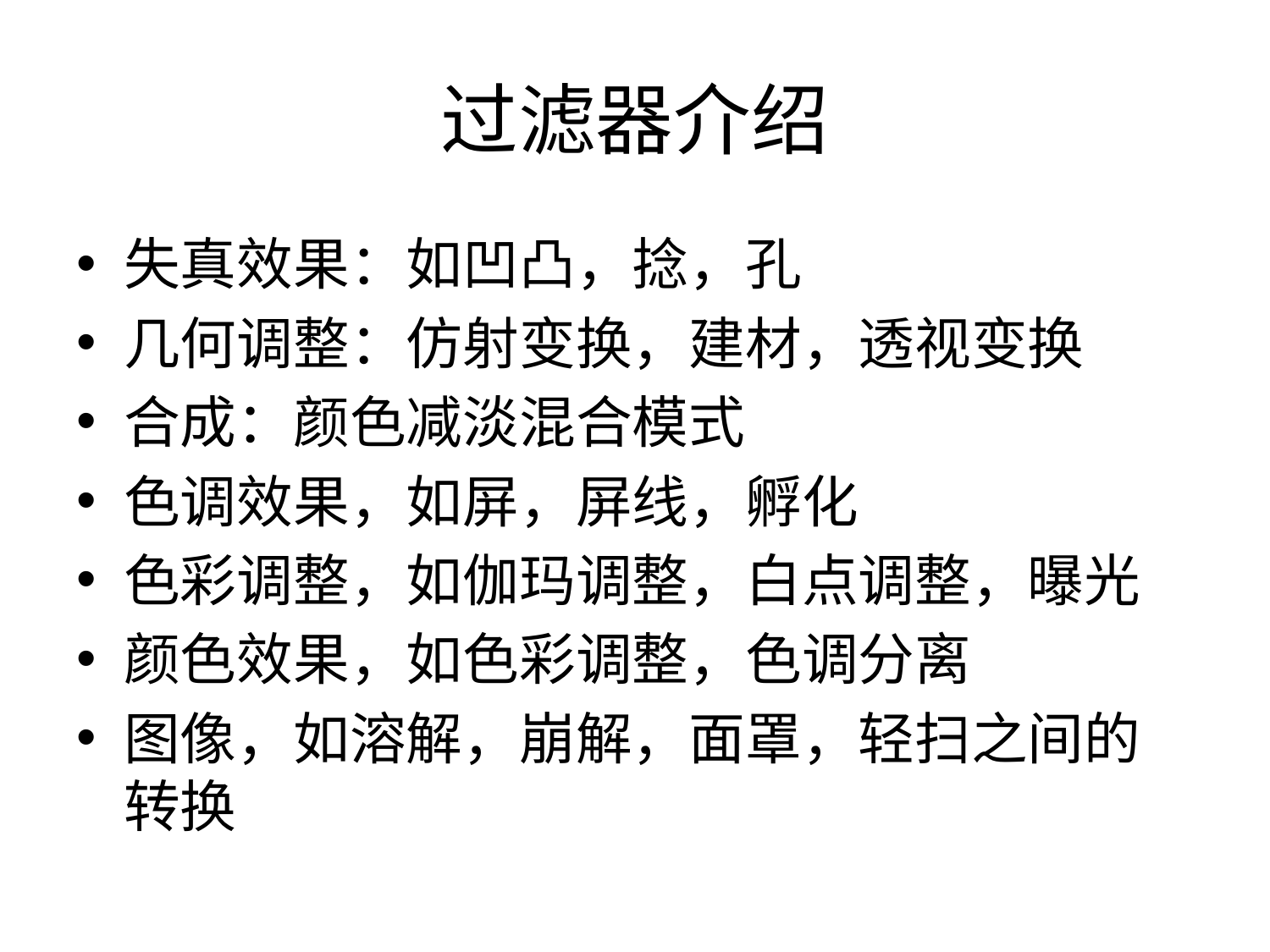

# 过滤器介绍
失真效果：如凹凸，捻，孔
几何调整：仿射变换，建材，透视变换
合成：颜色减淡混合模式
色调效果，如屏，屏线，孵化
色彩调整，如伽玛调整，白点调整，曝光
颜色效果，如色彩调整，色调分离
图像，如溶解，崩解，面罩，轻扫之间的转换